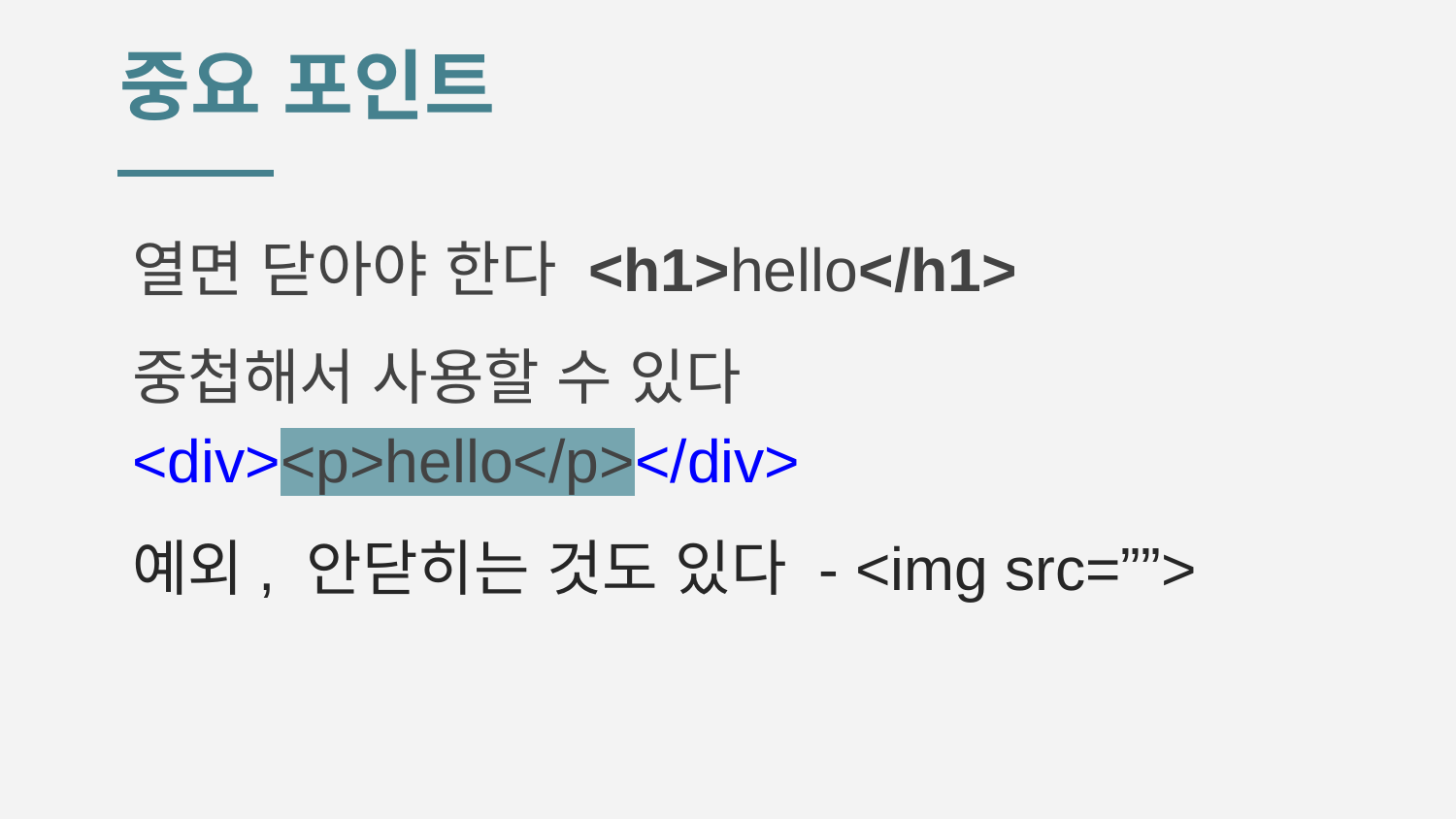

# 중요 포인트
열면 닫아야 한다 <h1>hello</h1>
중첩해서 사용할 수 있다 <div><p>hello</p></div>
예외, 안닫히는 것도 있다 - <img src=””>